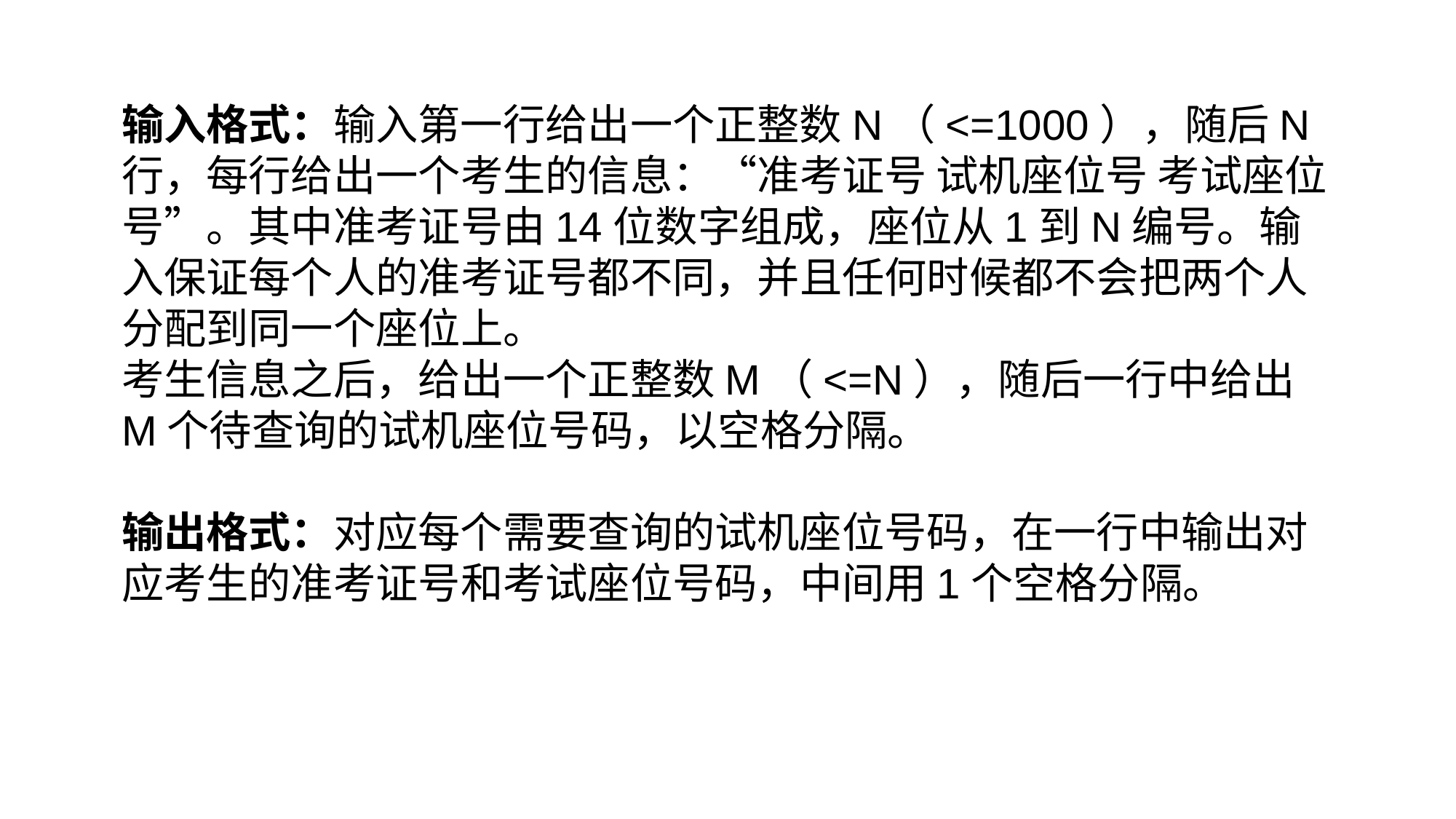

输入格式：输入第一行给出一个正整数N（<=1000），随后N行，每行给出一个考生的信息：“准考证号 试机座位号 考试座位号”。其中准考证号由14位数字组成，座位从1到N编号。输入保证每个人的准考证号都不同，并且任何时候都不会把两个人分配到同一个座位上。
考生信息之后，给出一个正整数M（<=N），随后一行中给出M个待查询的试机座位号码，以空格分隔。

输出格式：对应每个需要查询的试机座位号码，在一行中输出对应考生的准考证号和考试座位号码，中间用1个空格分隔。